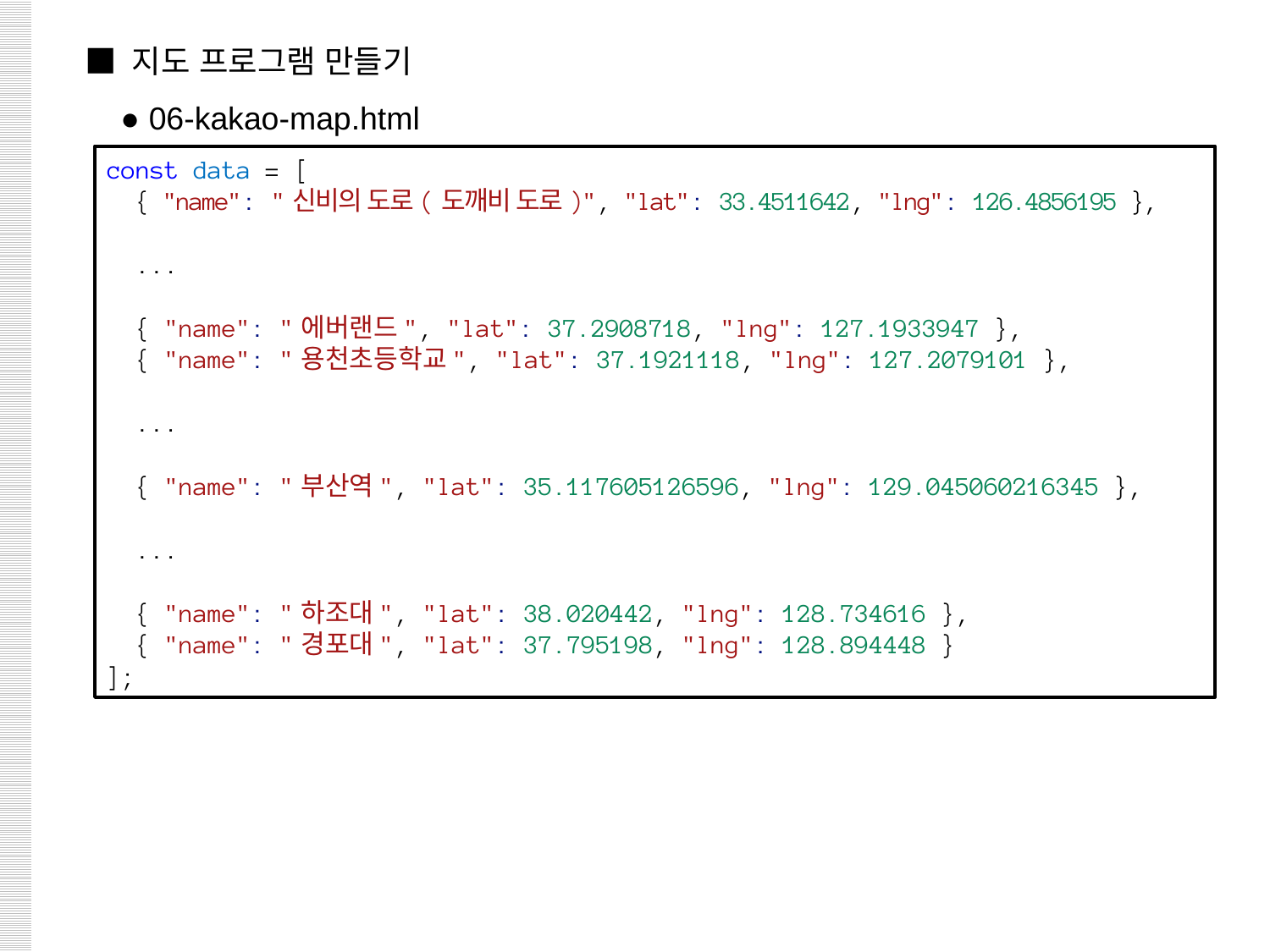

■ 지도 프로그램 만들기
    ● 06-kakao-map.html
const data = [
  { "name": "신비의 도로(도깨비 도로)", "lat": 33.4511642, "lng": 126.4856195 },

  ...

  { "name": "에버랜드", "lat": 37.2908718, "lng": 127.1933947 },
  { "name": "용천초등학교", "lat": 37.1921118, "lng": 127.2079101 },

  ...

  { "name": "부산역", "lat": 35.117605126596, "lng": 129.045060216345 },

  ...

  { "name": "하조대", "lat": 38.020442, "lng": 128.734616 },
  { "name": "경포대", "lat": 37.795198, "lng": 128.894448 }
];